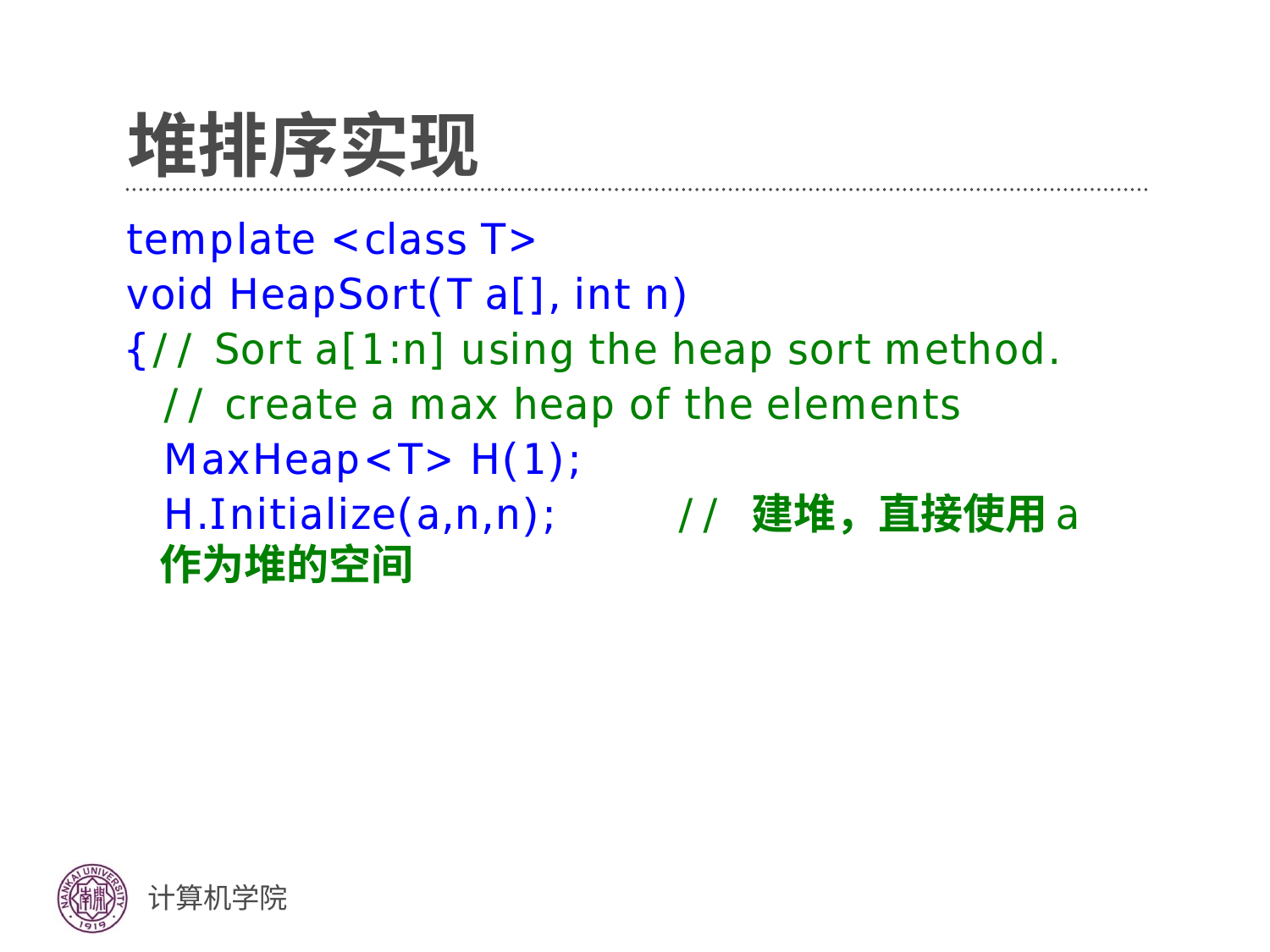

# 堆排序实现
template <class T>
void HeapSort(T a[], int n)
{// Sort a[1:n] using the heap sort method.
   // create a max heap of the elements
   MaxHeap<T> H(1);
   H.Initialize(a,n,n);	 // 建堆，直接使用a作为堆的空间